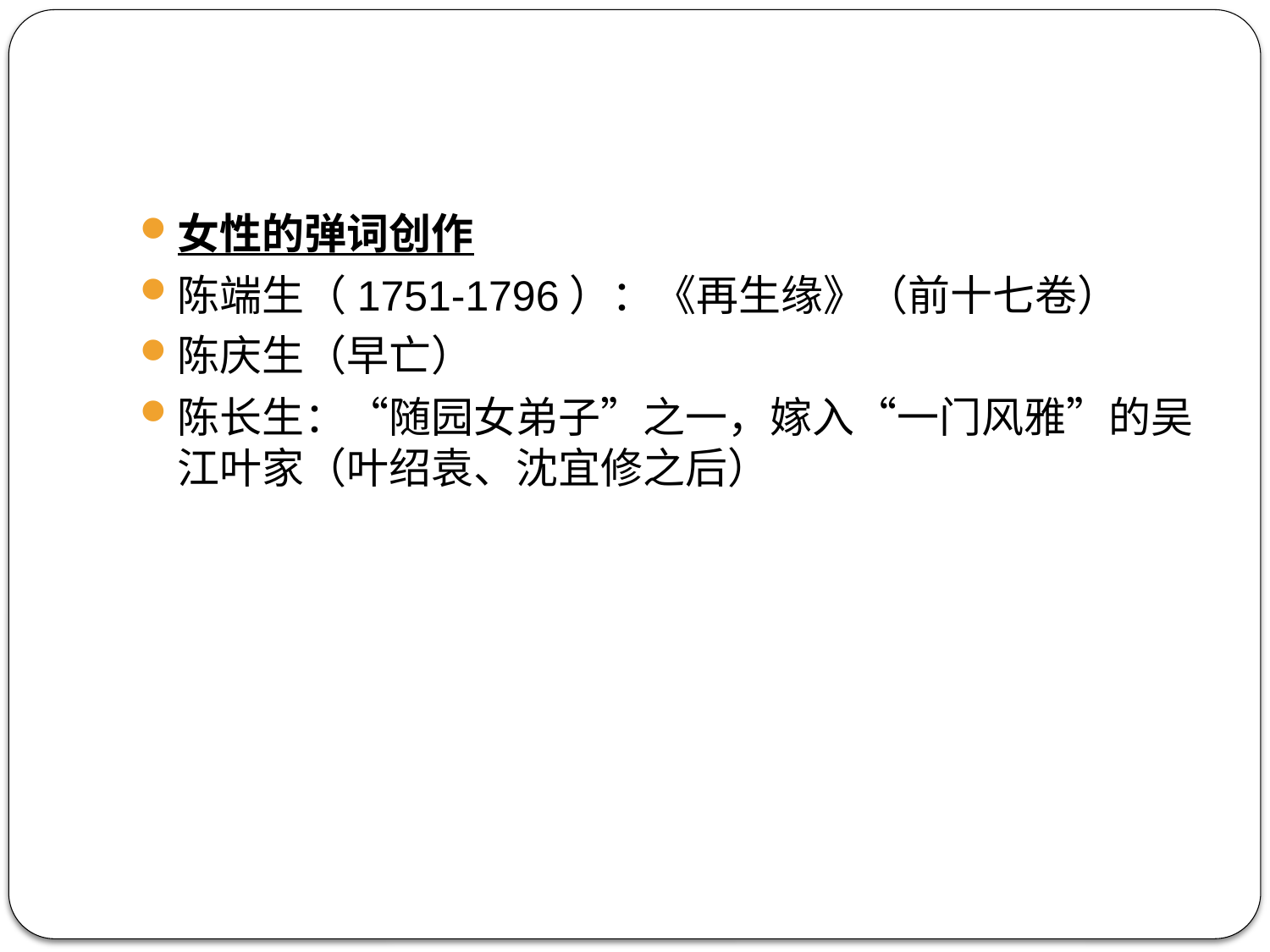

#
女性的弹词创作
陈端生（1751-1796）：《再生缘》（前十七卷）
陈庆生（早亡）
陈长生：“随园女弟子”之一，嫁入“一门风雅”的吴江叶家（叶绍袁、沈宜修之后）